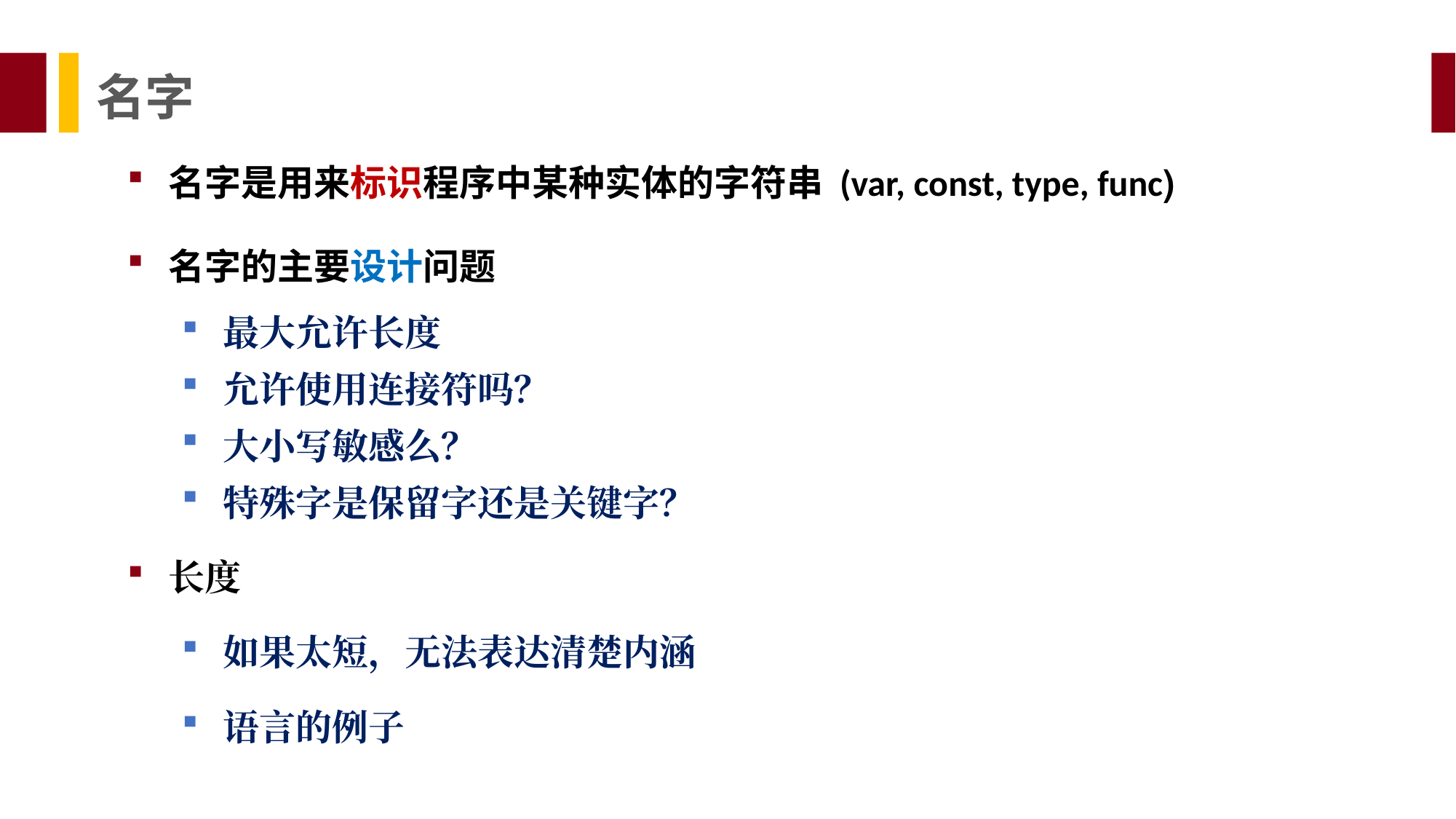

名字
名字是用来标识程序中某种实体的字符串 (var, const, type, func)
名字的主要设计问题
最大允许长度
允许使用连接符吗？
大小写敏感么？
特殊字是保留字还是关键字？
长度
如果太短，无法表达清楚内涵
语言的例子